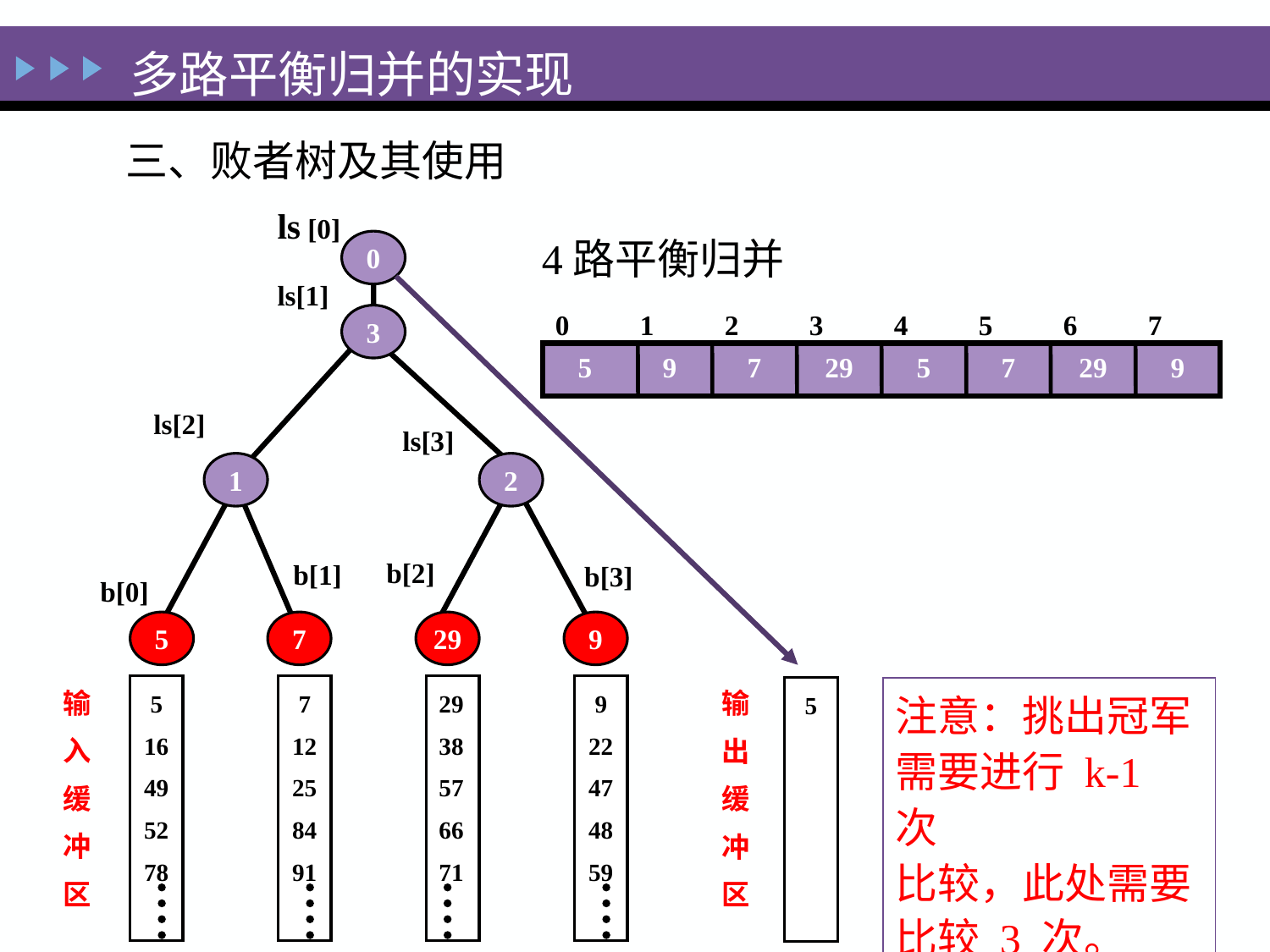

多路平衡归并的实现
三、败者树及其使用
ls [0]
4路平衡归并
0

ls[1]
0
1
2
3
4
5
6
7
3

5
9

7

29

5

7

29

9

ls[2]
ls[3]
1
2

b[2]
b[1]
b[3]
b[0]
5
7
29
9
5
16
49
52
78

7
12
25
84
91

29
38
57
66
71

9
22
47
48
59

5

注意：挑出冠军
需要进行 k-1 次
比较，此处需要
比较 3 次。
输
入
缓
冲
区
输
出
缓
冲
区